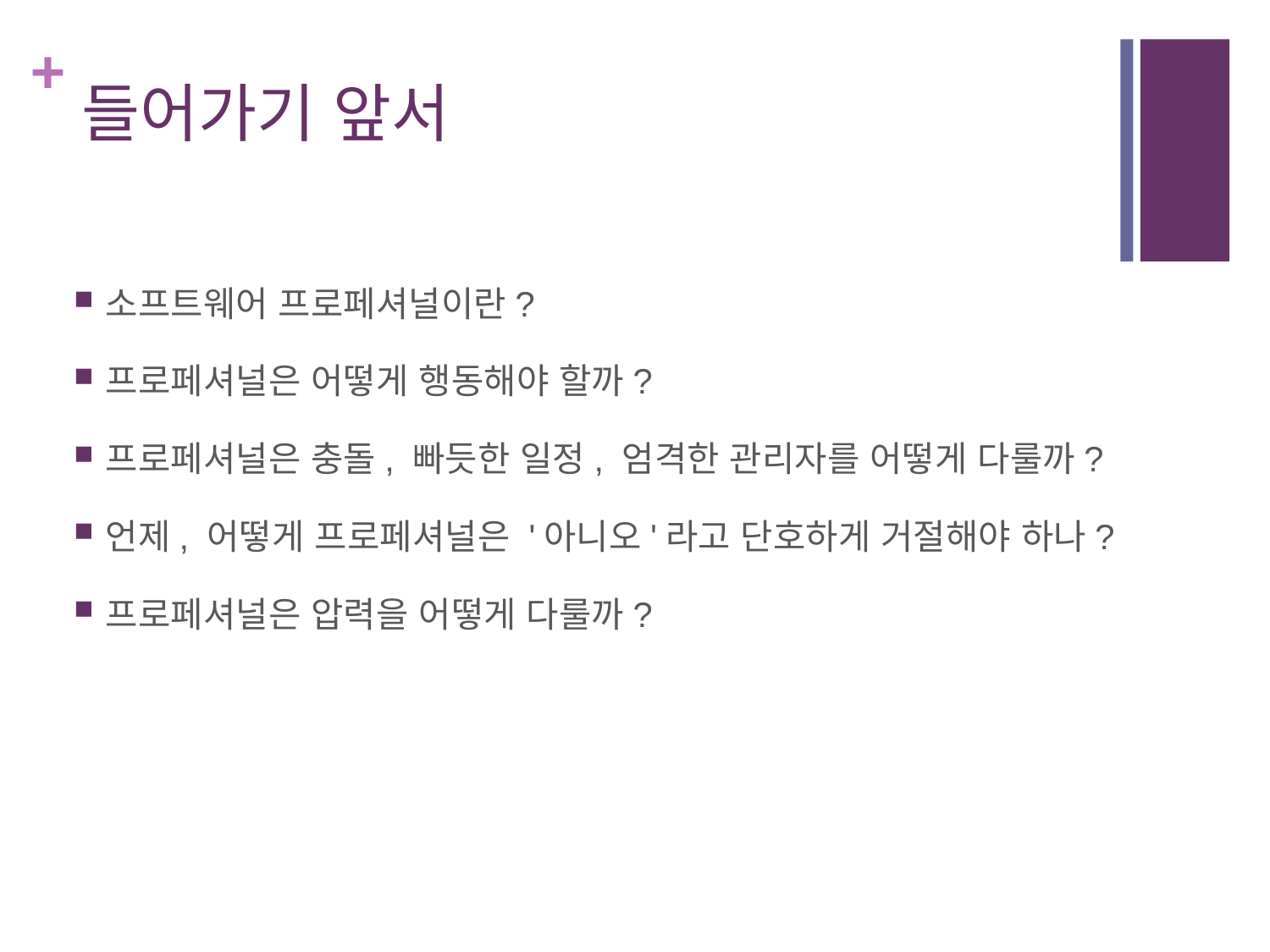

# 들어가기 앞서
소프트웨어 프로페셔널이란?
프로페셔널은 어떻게 행동해야 할까?
프로페셔널은 충돌, 빠듯한 일정, 엄격한 관리자를 어떻게 다룰까?
언제, 어떻게 프로페셔널은 '아니오'라고 단호하게 거절해야 하나?
프로페셔널은 압력을 어떻게 다룰까?